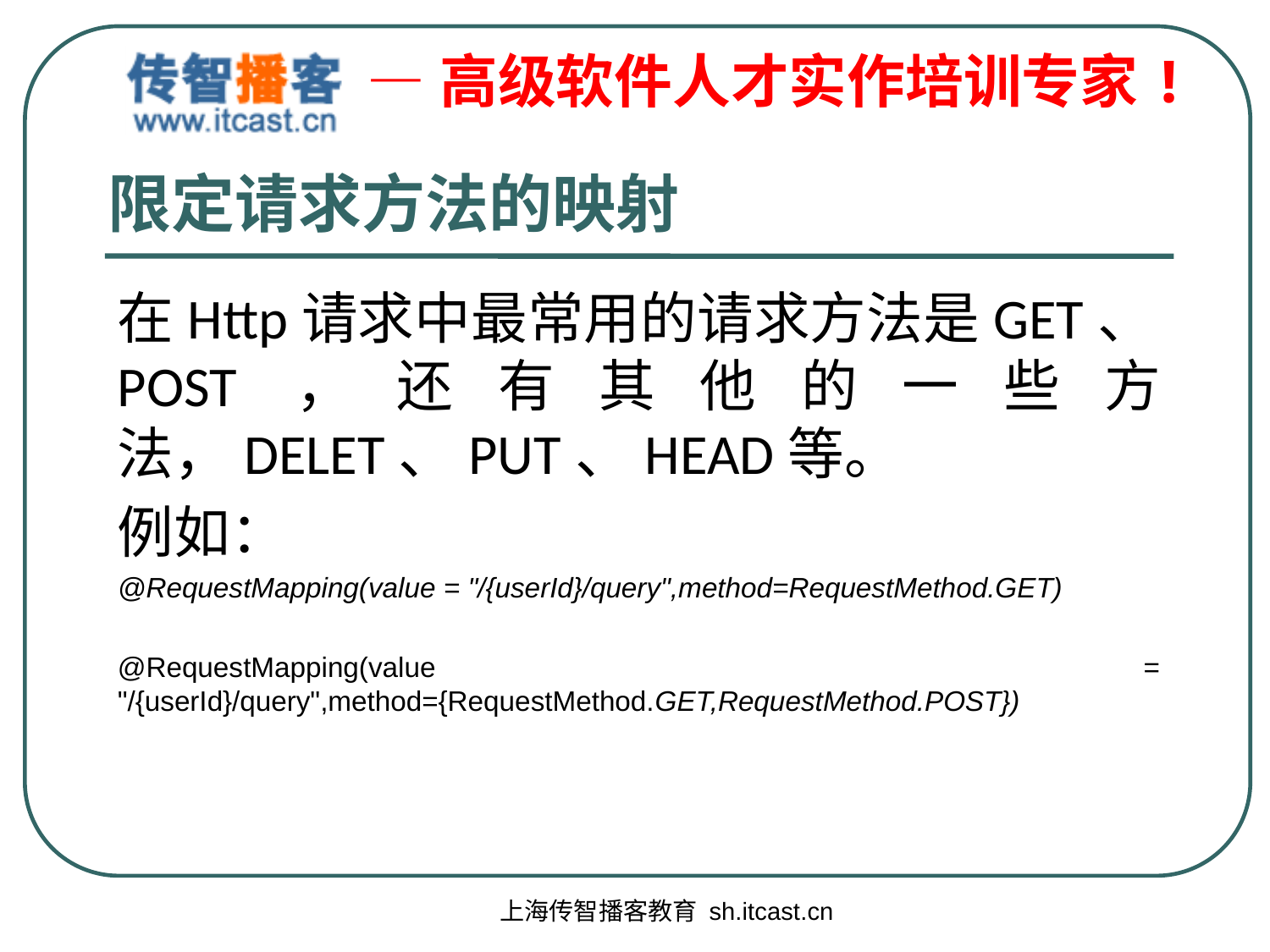

# 限定请求方法的映射
在Http请求中最常用的请求方法是GET、POST，还有其他的一些方法，DELET、PUT、HEAD等。
例如：
@RequestMapping(value = "/{userId}/query",method=RequestMethod.GET)

@RequestMapping(value = "/{userId}/query",method={RequestMethod.GET,RequestMethod.POST})

上海传智播客教育 sh.itcast.cn